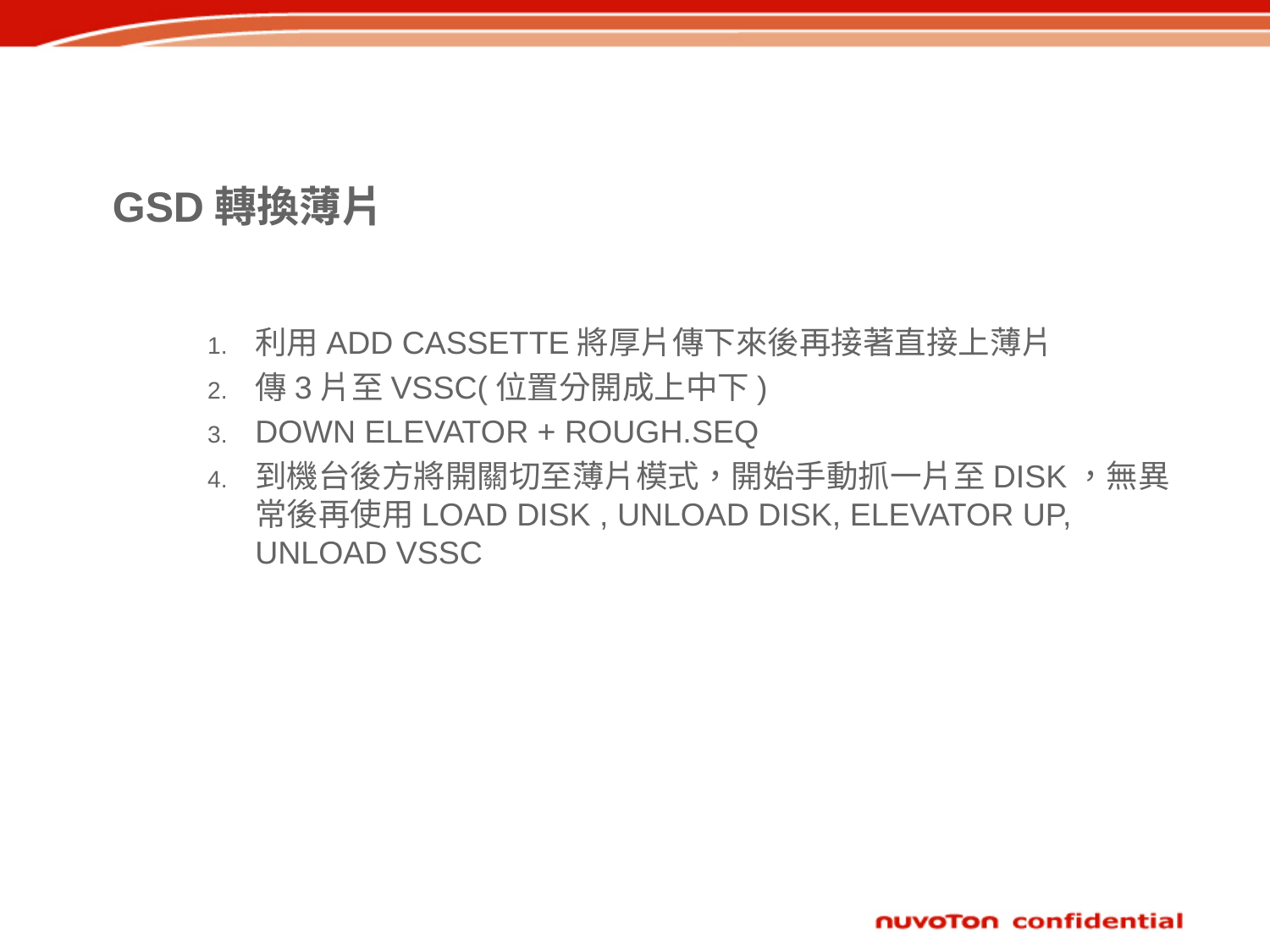

# GSD轉換薄片
利用ADD CASSETTE將厚片傳下來後再接著直接上薄片
傳3片至VSSC(位置分開成上中下)
DOWN ELEVATOR + ROUGH.SEQ
到機台後方將開關切至薄片模式，開始手動抓一片至DISK，無異常後再使用LOAD DISK , UNLOAD DISK, ELEVATOR UP, UNLOAD VSSC